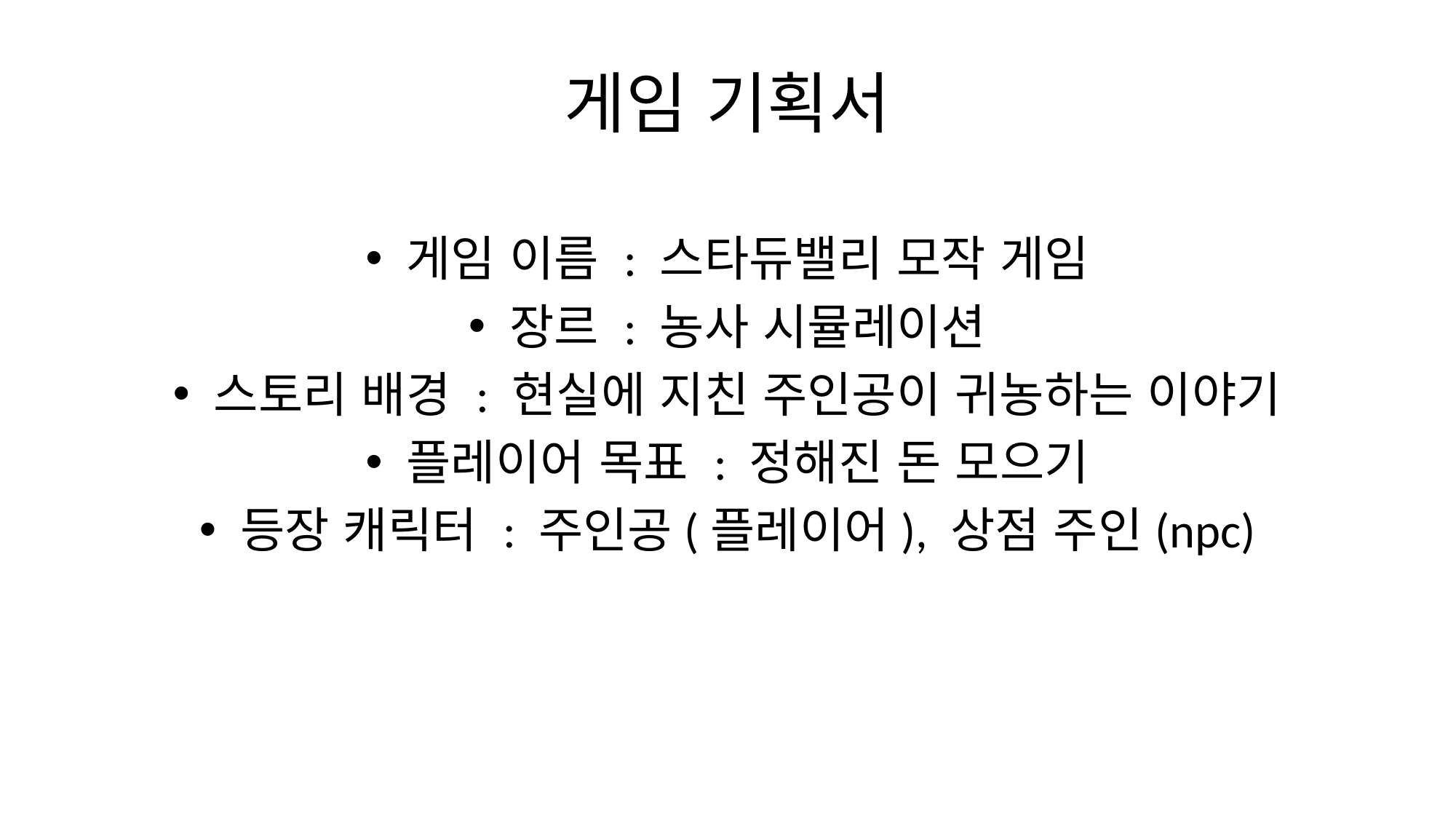

# 게임 기획서
게임 이름 : 스타듀밸리 모작 게임
장르 : 농사 시뮬레이션
스토리 배경 : 현실에 지친 주인공이 귀농하는 이야기
플레이어 목표 : 정해진 돈 모으기
등장 캐릭터 : 주인공(플레이어), 상점 주인(npc)